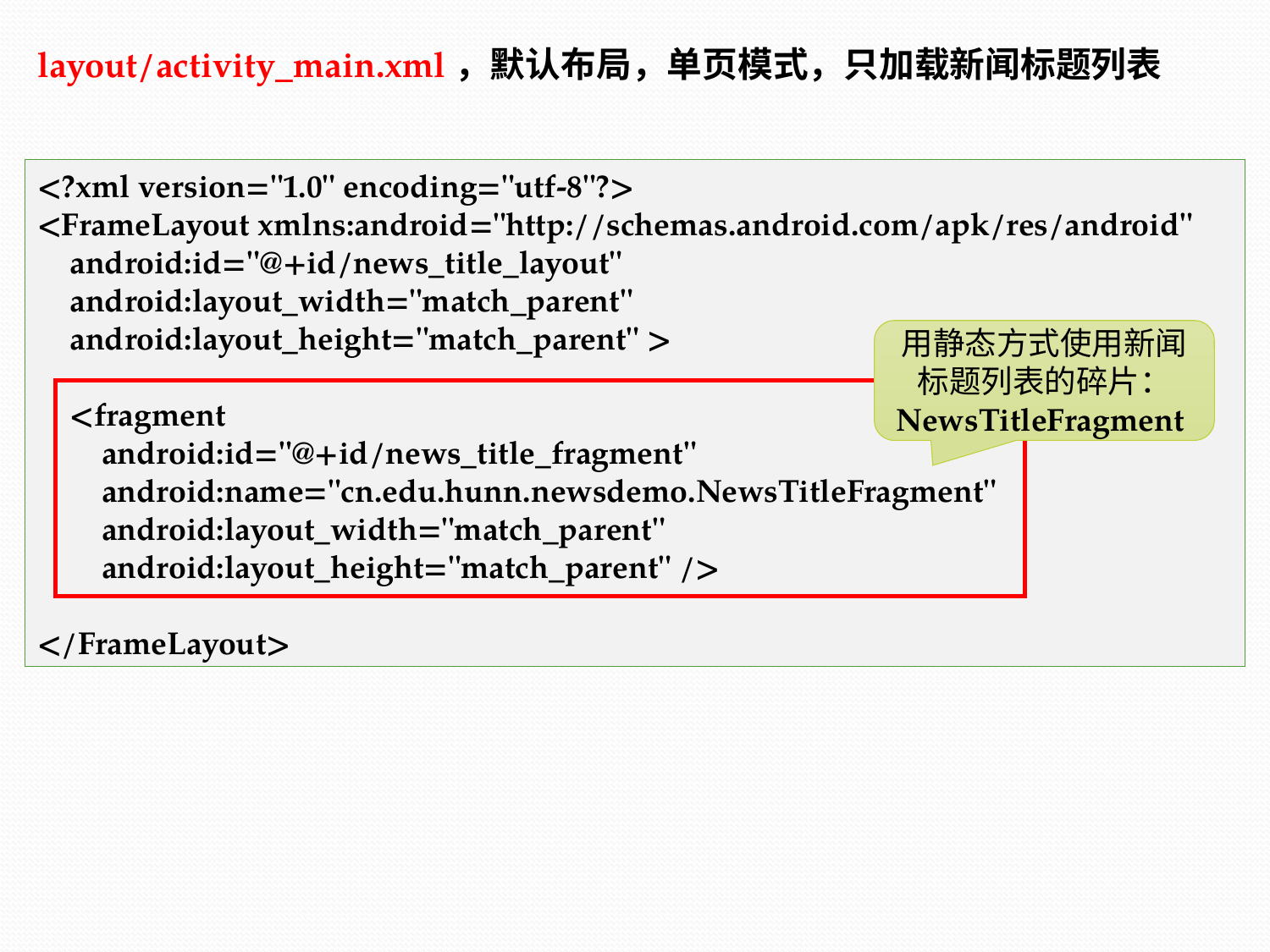

layout/activity_main.xml，默认布局，单页模式，只加载新闻标题列表
<?xml version="1.0" encoding="utf-8"?>
<FrameLayout xmlns:android="http://schemas.android.com/apk/res/android"
    android:id="@+id/news_title_layout"
    android:layout_width="match_parent"
    android:layout_height="match_parent" >

    <fragment
        android:id="@+id/news_title_fragment"
        android:name="cn.edu.hunn.newsdemo.NewsTitleFragment"
        android:layout_width="match_parent"
        android:layout_height="match_parent" />

</FrameLayout>
用静态方式使用新闻标题列表的碎片： NewsTitleFragment